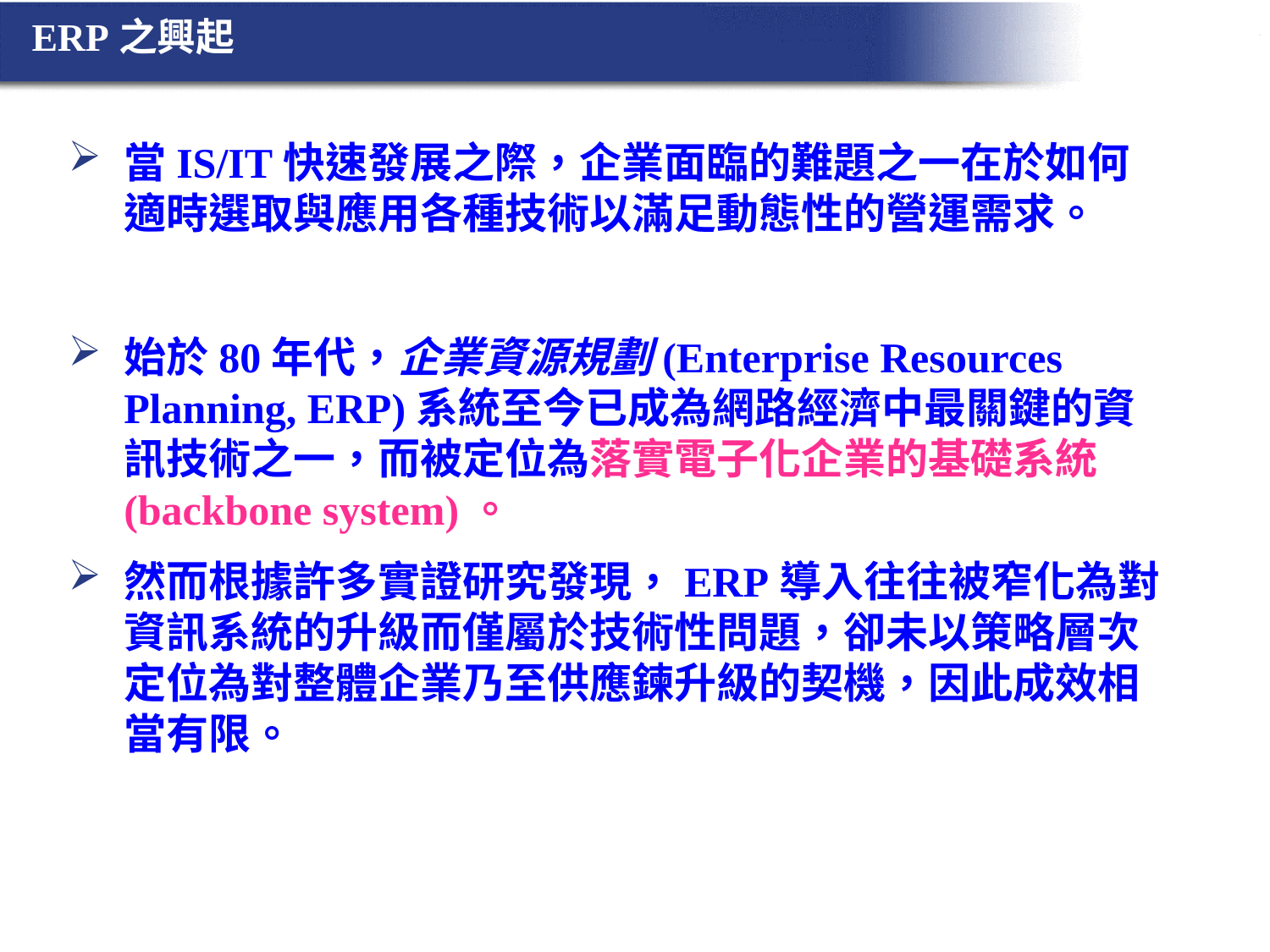

# ERP之興起
當IS/IT快速發展之際，企業面臨的難題之一在於如何適時選取與應用各種技術以滿足動態性的營運需求。

始於80年代，企業資源規劃(Enterprise Resources Planning, ERP)系統至今已成為網路經濟中最關鍵的資訊技術之一，而被定位為落實電子化企業的基礎系統(backbone system)。
然而根據許多實證研究發現，ERP導入往往被窄化為對資訊系統的升級而僅屬於技術性問題，卻未以策略層次定位為對整體企業乃至供應鍊升級的契機，因此成效相當有限。